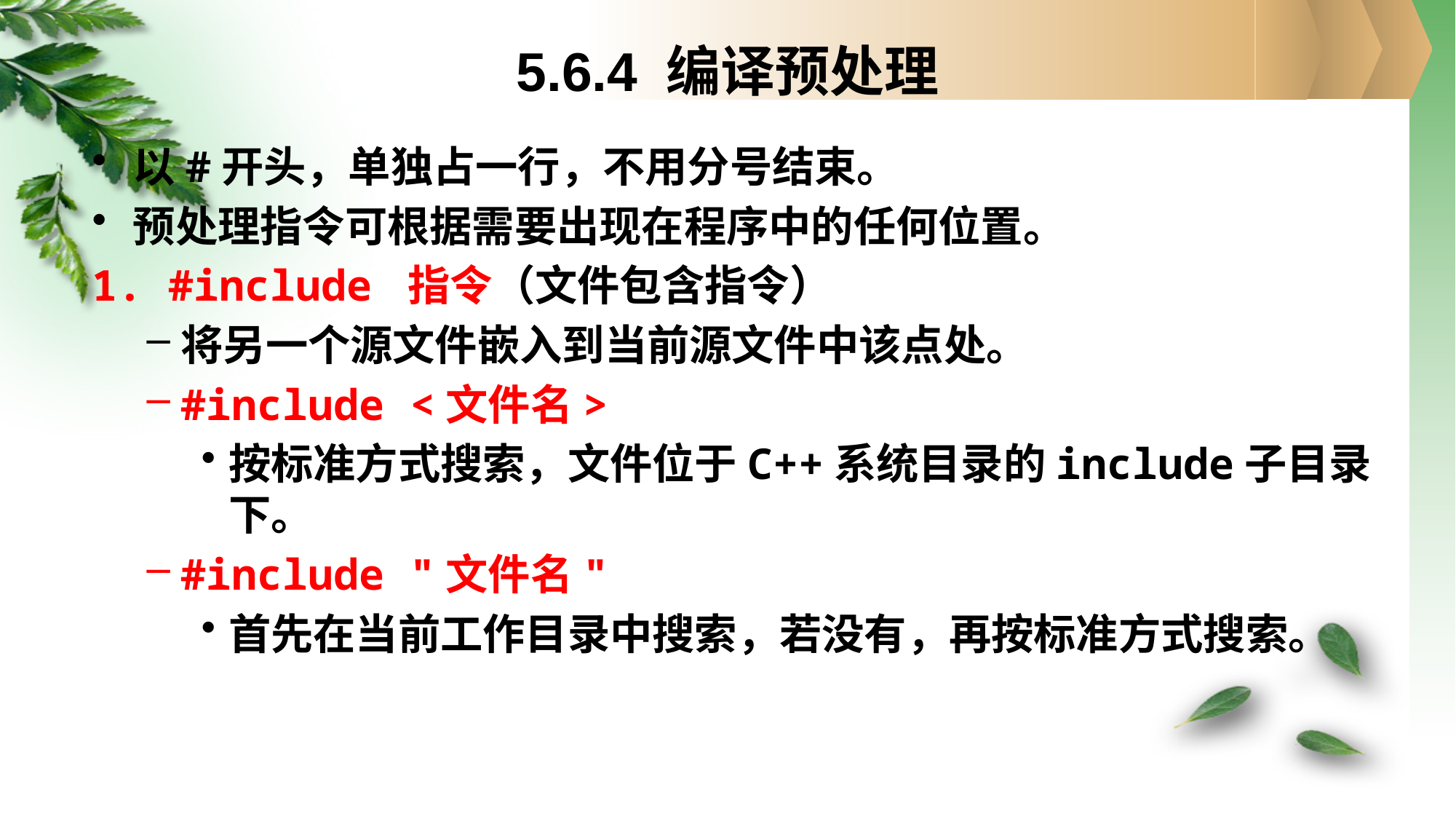

5.6.4 编译预处理
以#开头，单独占一行，不用分号结束。
预处理指令可根据需要出现在程序中的任何位置。
1. #include 指令（文件包含指令）
将另一个源文件嵌入到当前源文件中该点处。
#include <文件名>
按标准方式搜索，文件位于C++系统目录的include子目录下。
#include "文件名"
首先在当前工作目录中搜索，若没有，再按标准方式搜索。